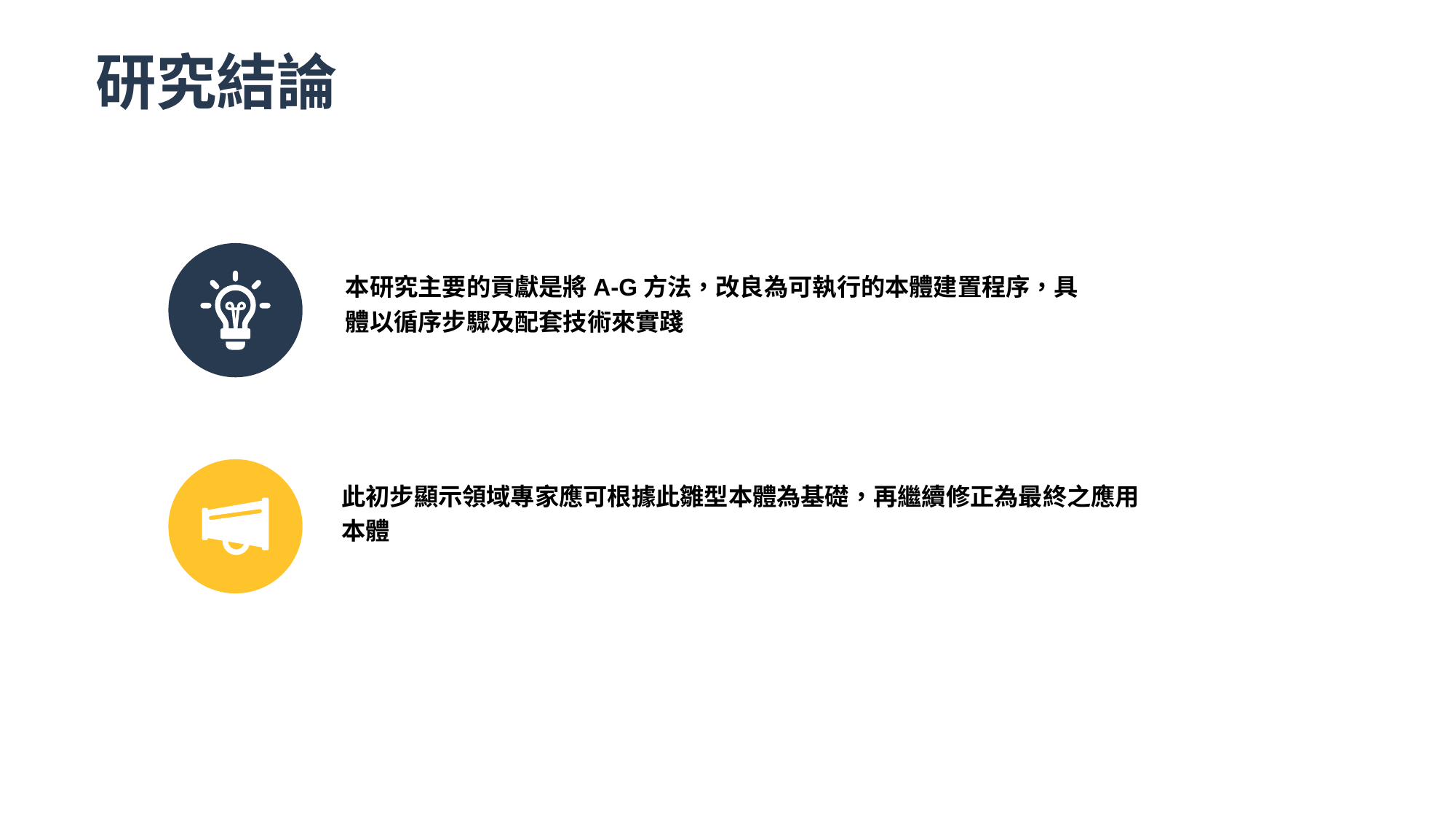

研究結論

本研究主要的貢獻是將A-G方法，改良為可執行的本體建置程序，具體以循序步驟及配套技術來實踐

此初步顯示領域專家應可根據此雛型本體為基礎，再繼續修正為最終之應用本體